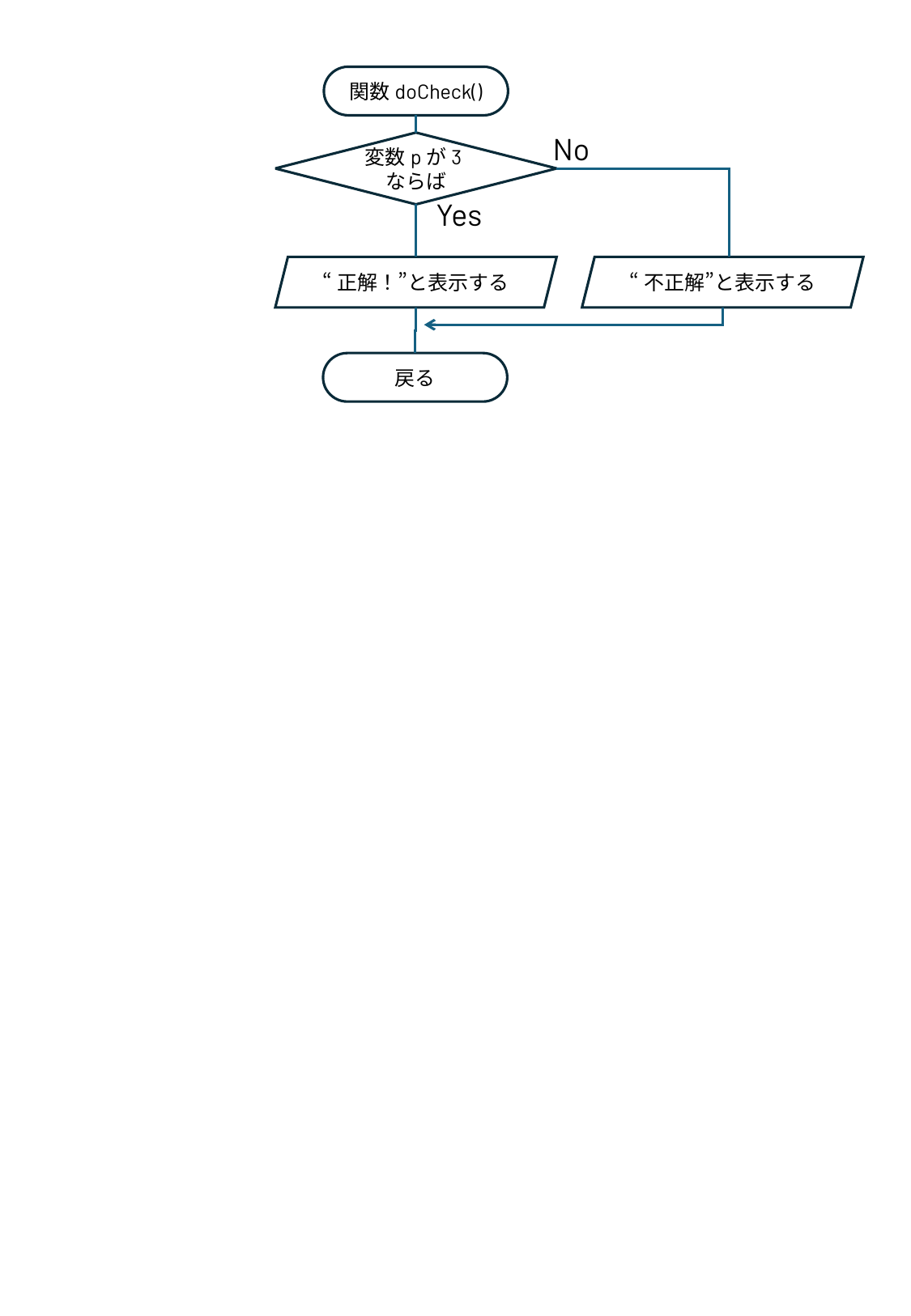

関数doCheck()
No
変数pが3ならば
Yes
“正解！”と表示する
“不正解”と表示する
戻る